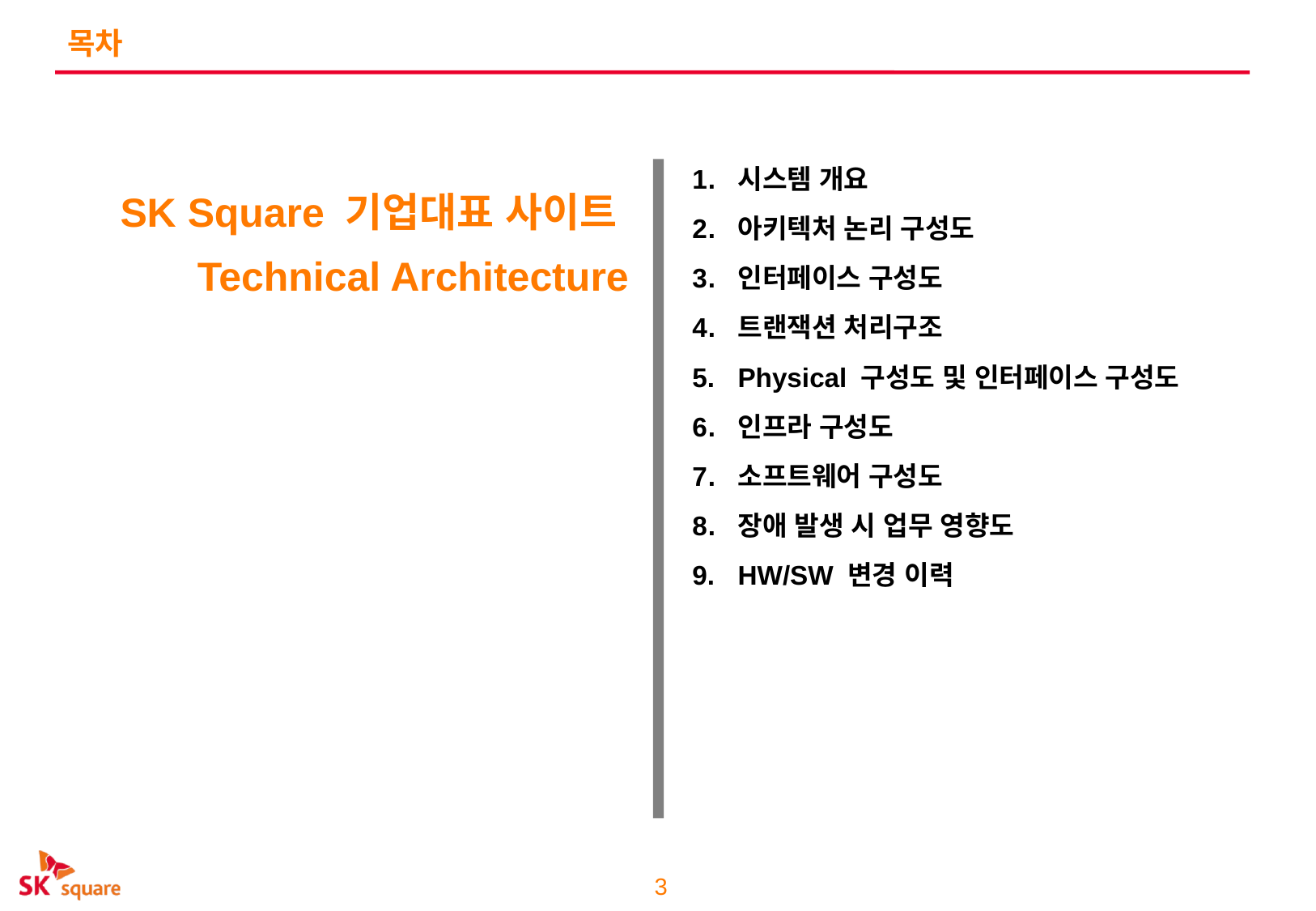

# 목차
시스템 개요
아키텍처 논리 구성도
인터페이스 구성도
트랜잭션 처리구조
Physical 구성도 및 인터페이스 구성도
인프라 구성도
소프트웨어 구성도
장애 발생 시 업무 영향도
HW/SW 변경 이력

SK Square 기업대표 사이트
Technical Architecture